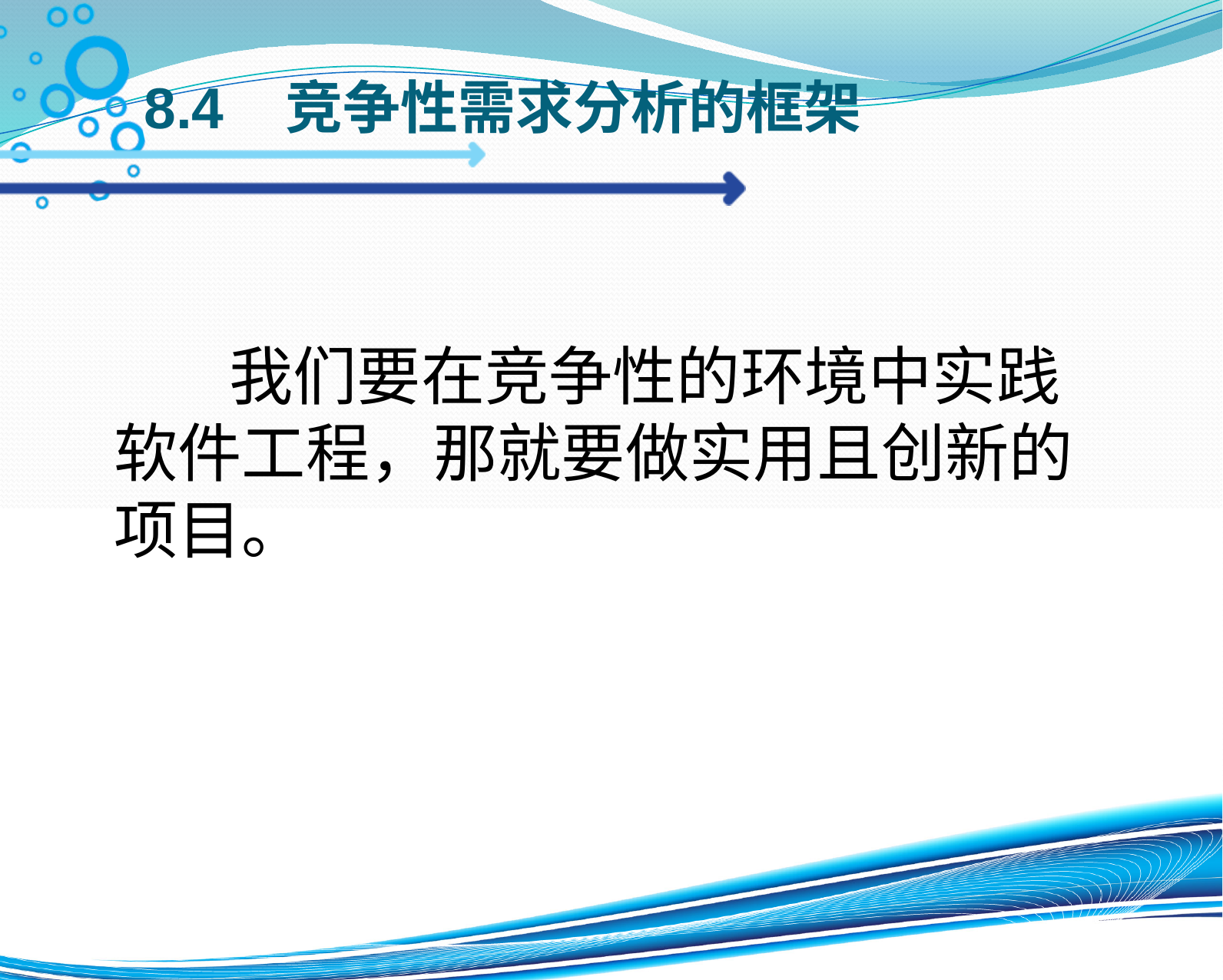

# 8.4   竞争性需求分析的框架

	我们要在竞争性的环境中实践软件工程，那就要做实用且创新的项目。